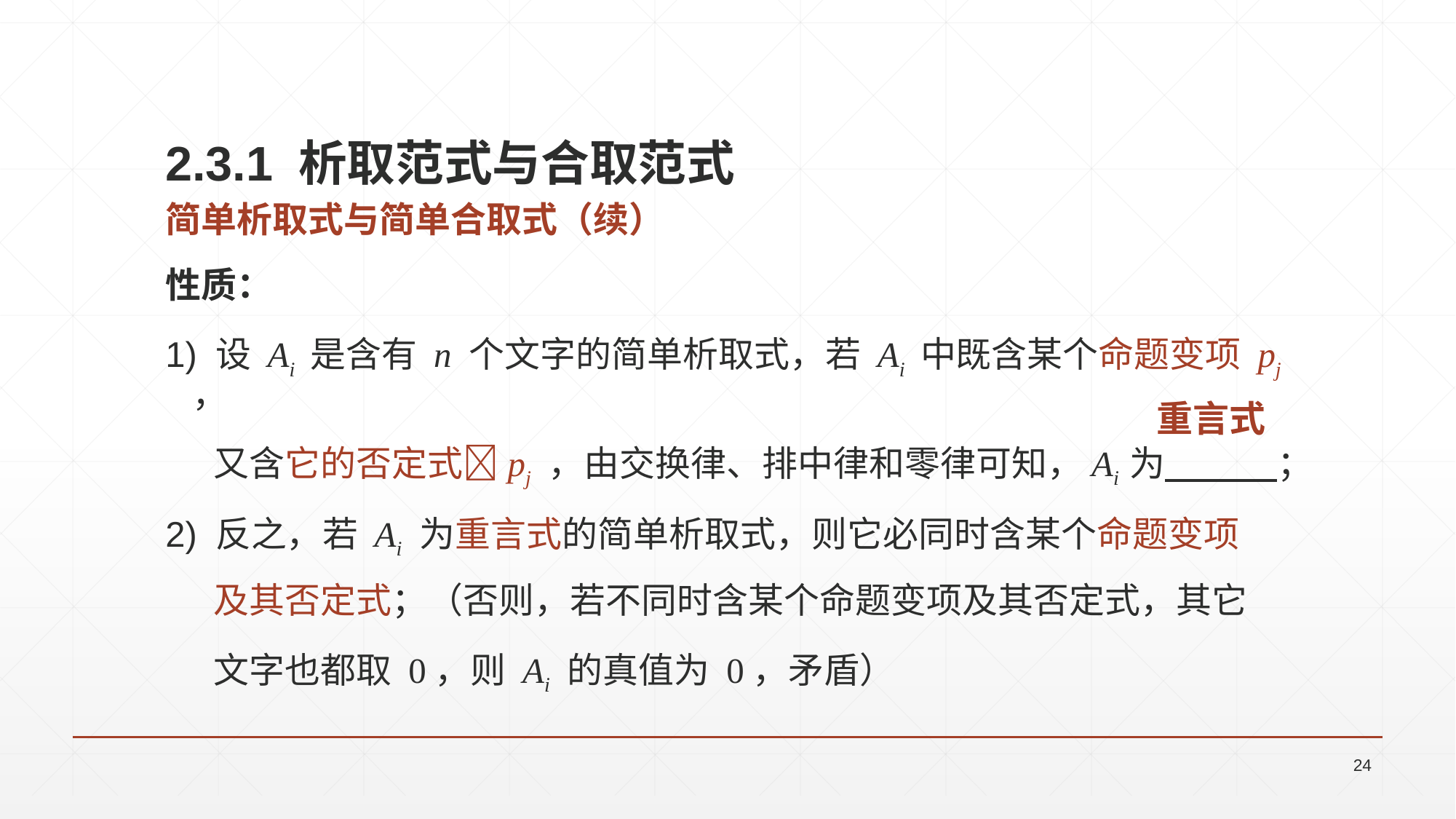

2.3.1 析取范式与合取范式
简单析取式与简单合取式（续）
性质：
1) 设 Ai  是含有 n 个文字的简单析取式，若 Ai  中既含某个命题变项 pj ，
     又含它的否定式¬pj ，由交换律、排中律和零律可知，Ai 为              ；
2) 反之，若 Ai 为重言式的简单析取式，则它必同时含某个命题变项
     及其否定式；（否则，若不同时含某个命题变项及其否定式，其它
     文字也都取 0，则 Ai 的真值为 0，矛盾）

重言式
24